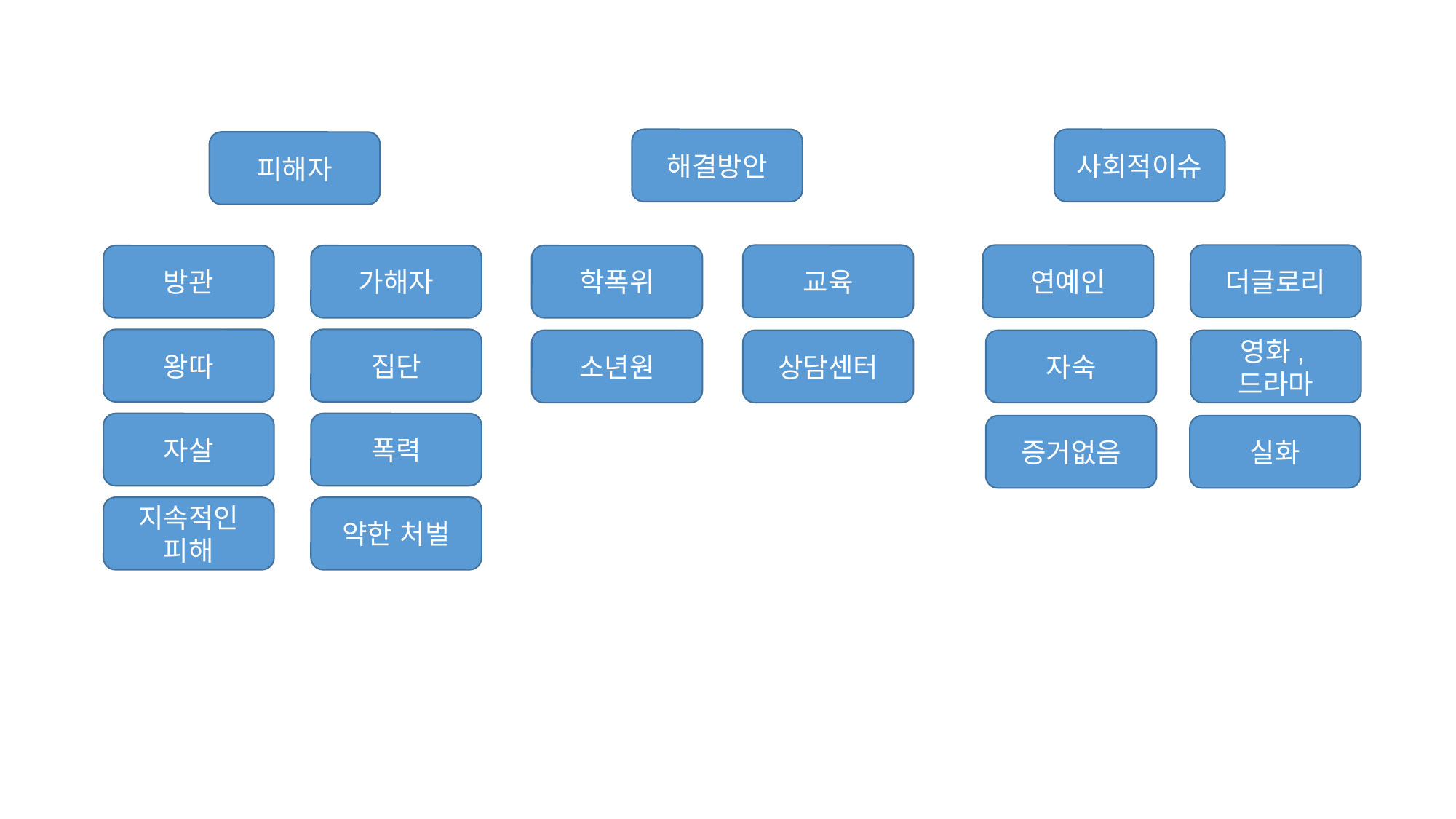

해결방안
사회적이슈
피해자
연예인
더글로리
교육
방관
가해자
학폭위
왕따
집단
자숙
영화,드라마
소년원
상담센터
자살
폭력
증거없음
실화
지속적인 피해
약한 처벌